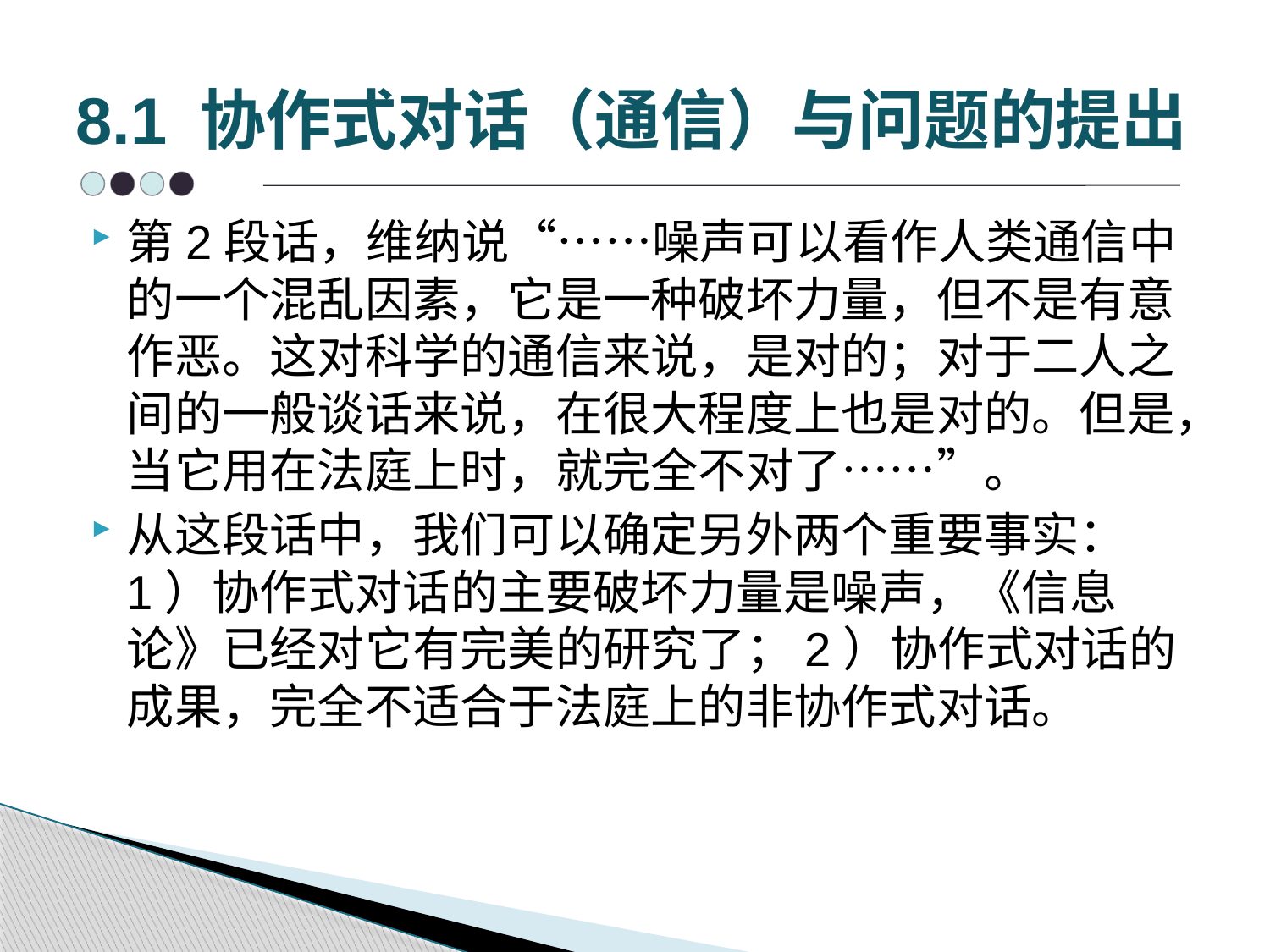

# 8.1 协作式对话（通信）与问题的提出

第2段话，维纳说“……噪声可以看作人类通信中的一个混乱因素，它是一种破坏力量，但不是有意作恶。这对科学的通信来说，是对的；对于二人之间的一般谈话来说，在很大程度上也是对的。但是，当它用在法庭上时，就完全不对了……”。
从这段话中，我们可以确定另外两个重要事实：1）协作式对话的主要破坏力量是噪声，《信息论》已经对它有完美的研究了；2）协作式对话的成果，完全不适合于法庭上的非协作式对话。